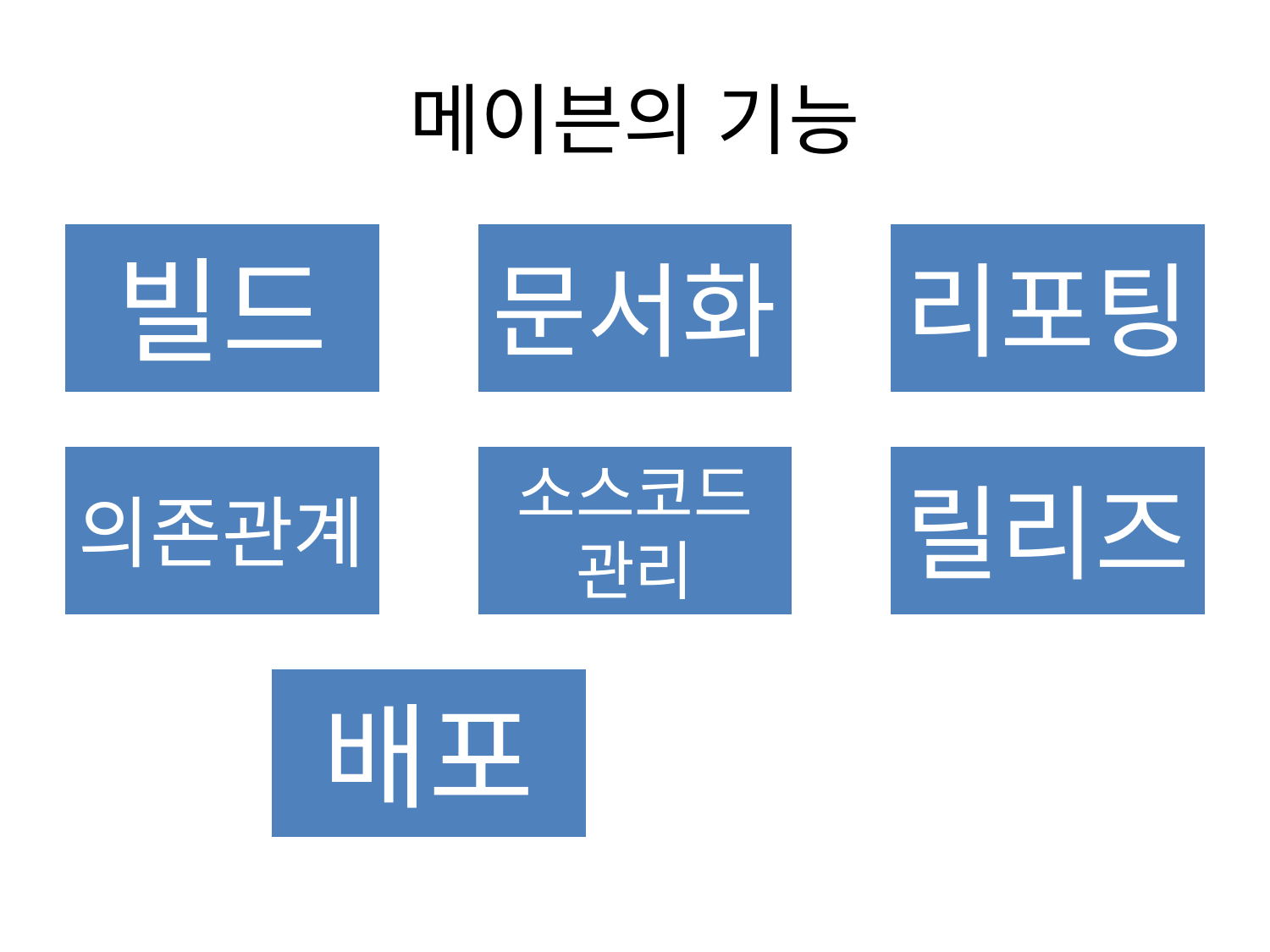

# 메이븐의 기능
빌드
문서화
리포팅
의존관계
소스코드관리
릴리즈
배포